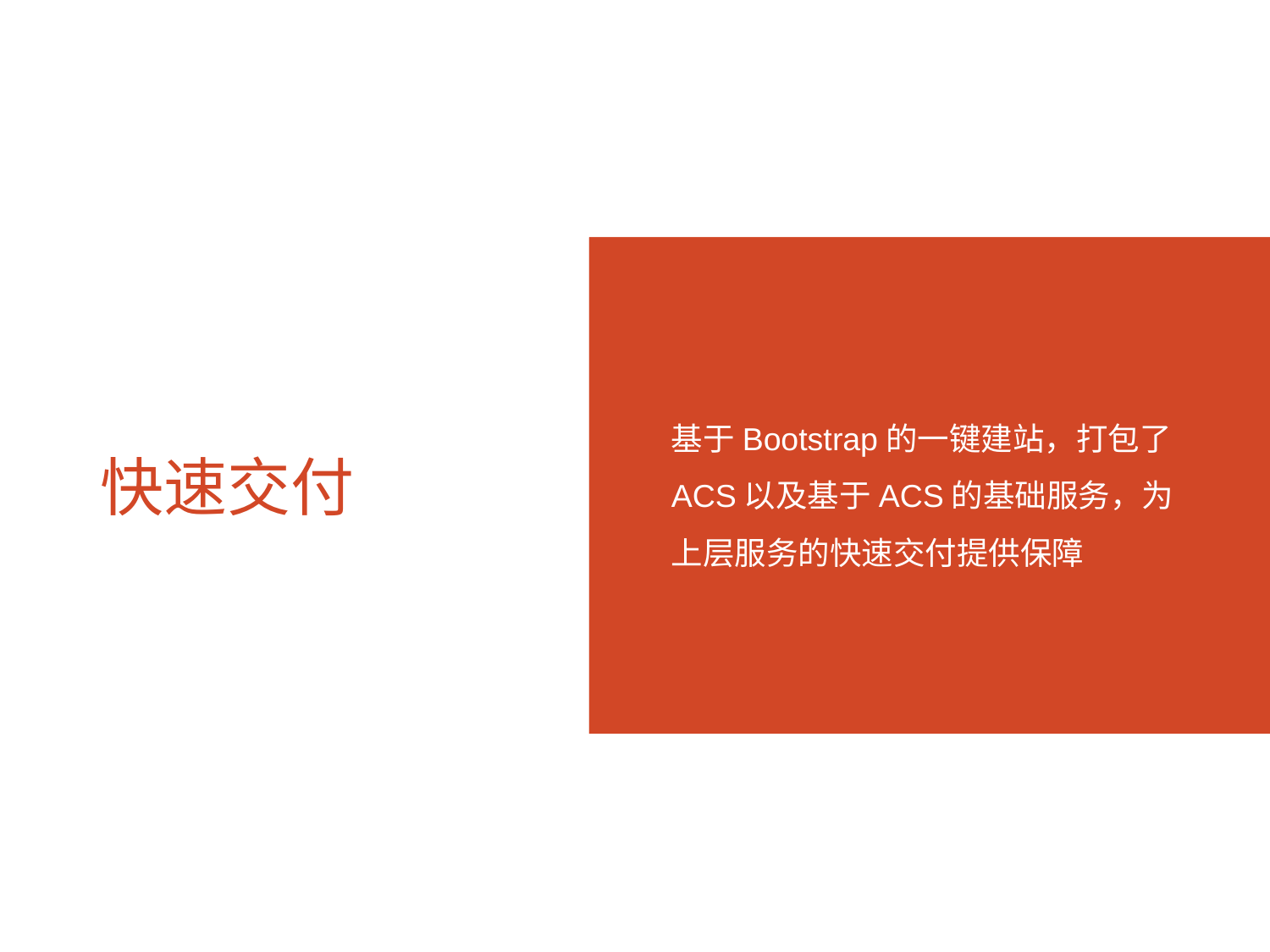

基于Bootstrap的一键建站，打包了ACS以及基于ACS的基础服务，为上层服务的快速交付提供保障
# 快速交付